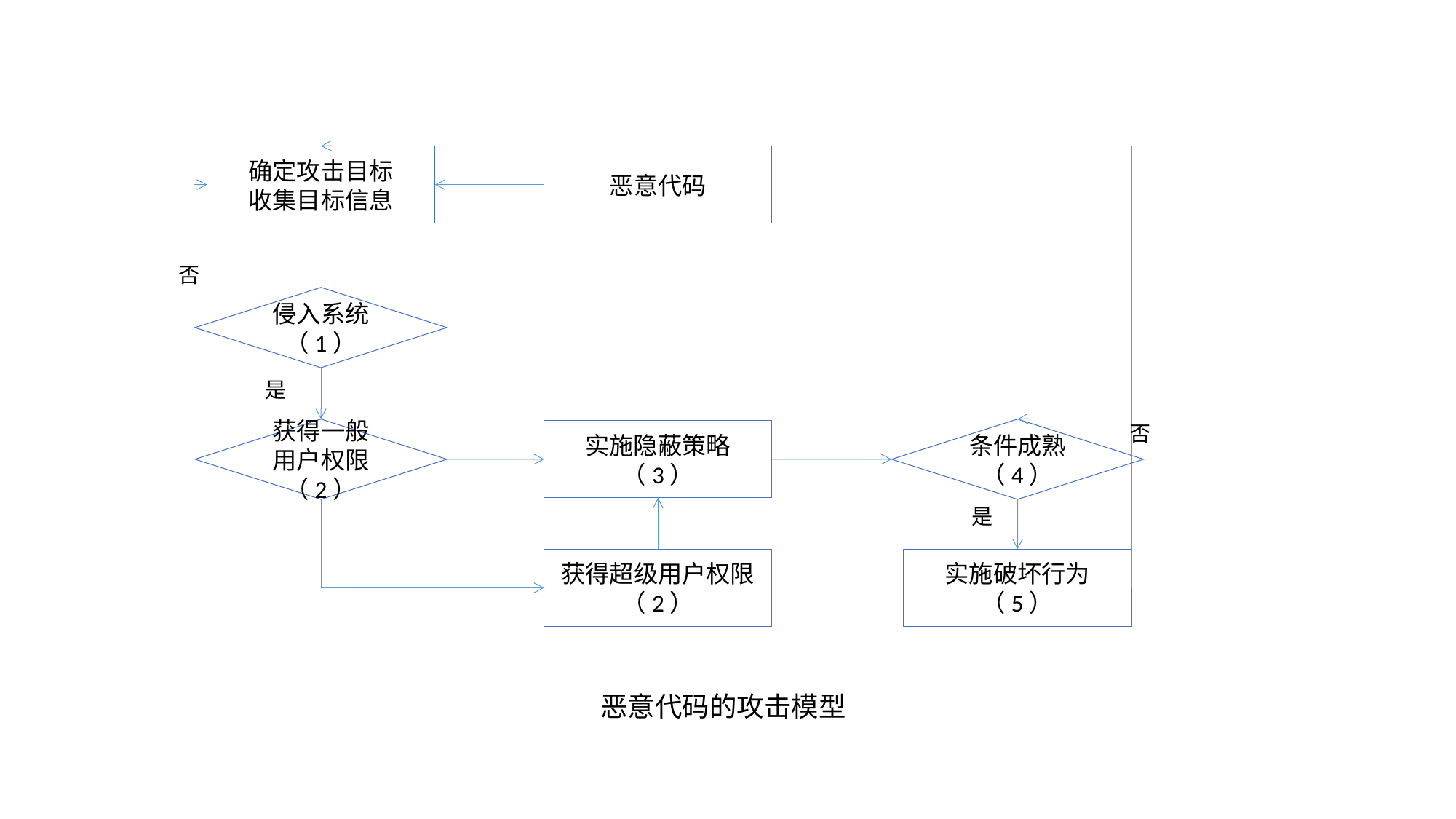

恶意代码
确定攻击目标
收集目标信息
否
侵入系统（1）
是
否
获得一般用户权限（2）
条件成熟
（4）
实施隐蔽策略
（3）
是
实施破坏行为
（5）
获得超级用户权限（2）
恶意代码的攻击模型